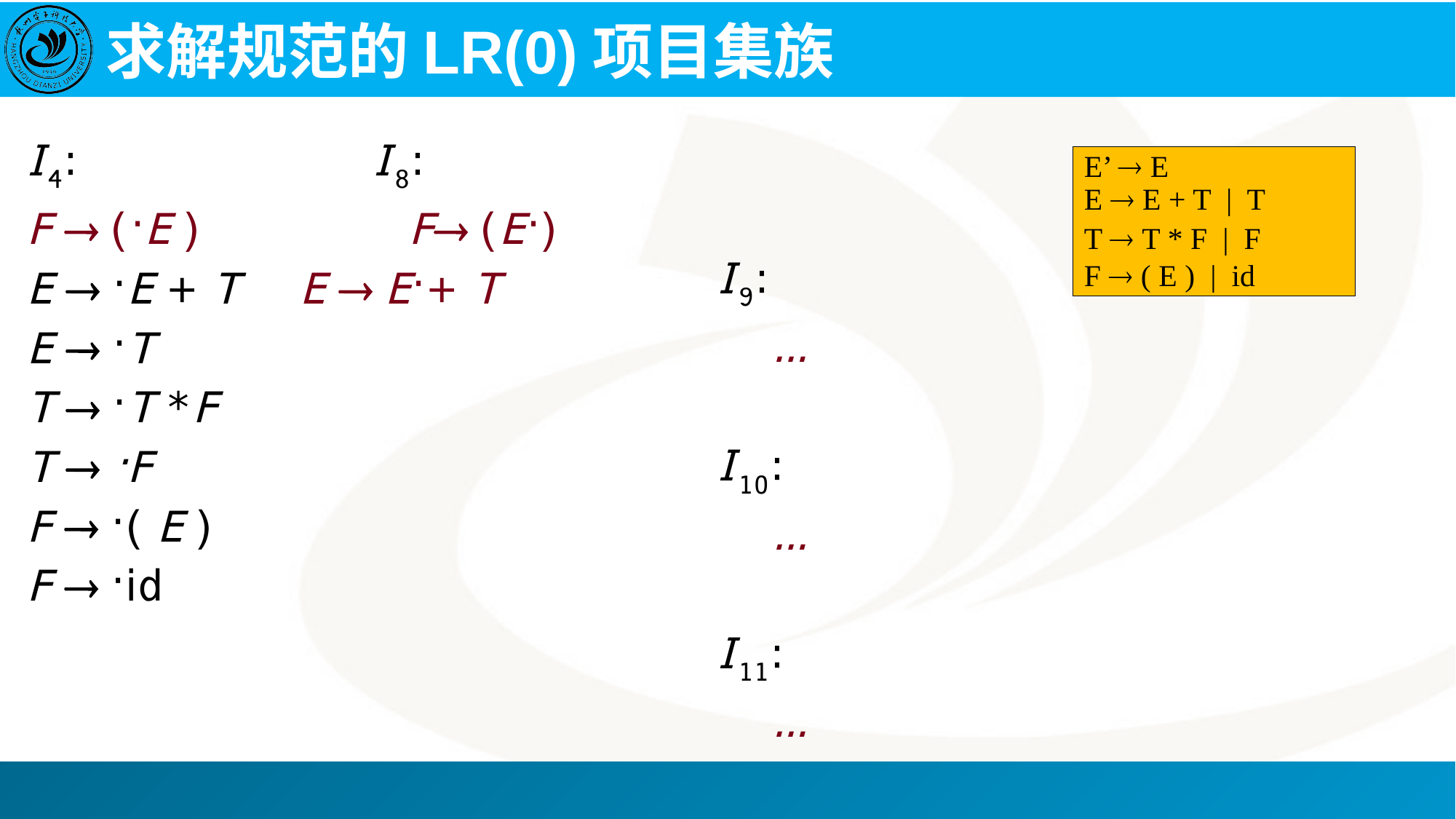

# 求解规范的LR(0)项目集族
I4:			      I8:
F → (·E )		F→ (E·)
E → ·E + T	E → E·+ T
E → ·T
T → ·T *F
T → ·F
F → ·( E )
F → ·id
E’ → E
E → E + T  |  T
T → T * F  |  F
F → ( E )  |  id
I9:
	…

I10:
	…

I11:
	…
64